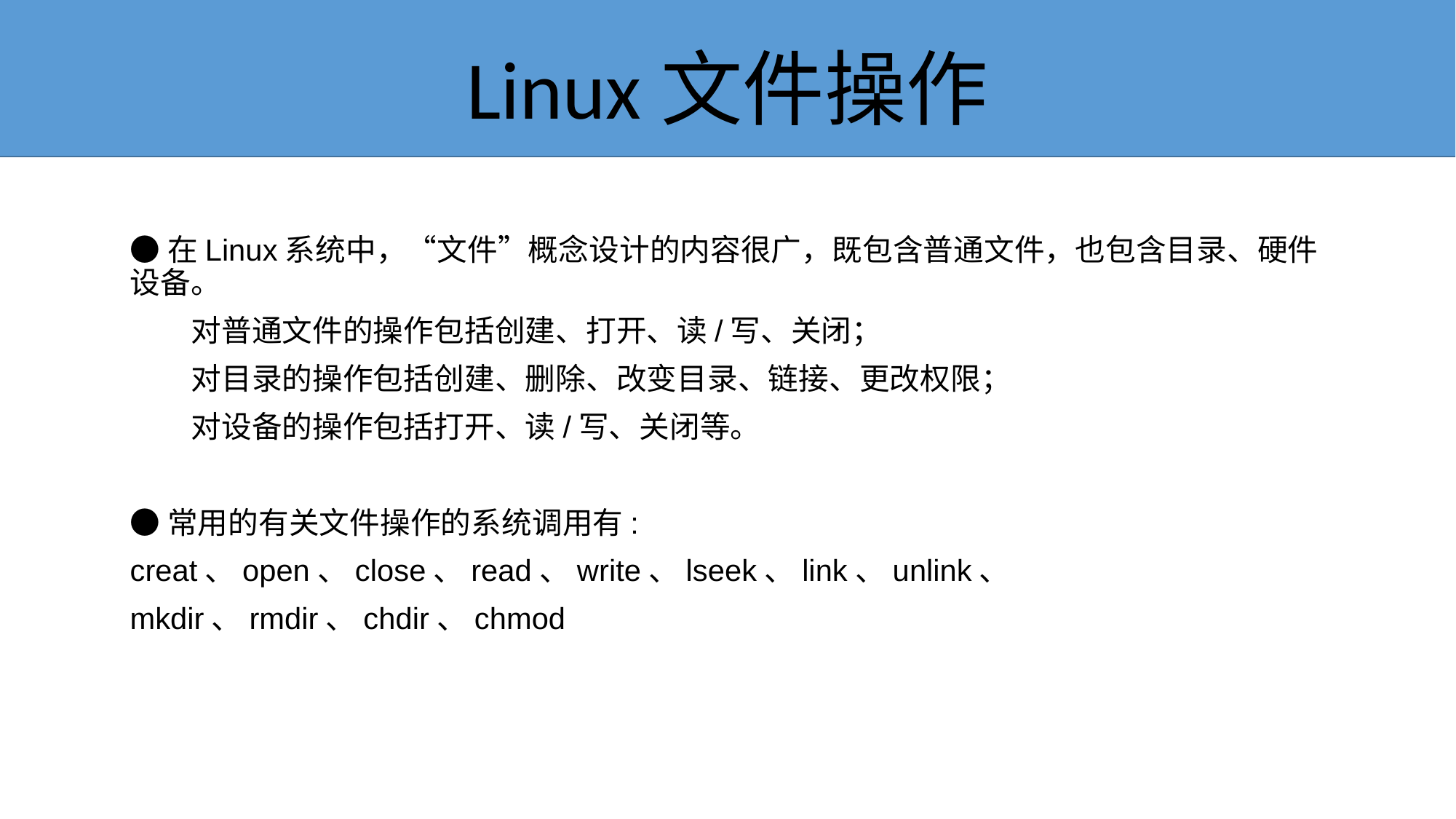

# Linux文件操作

●在Linux系统中，“文件”概念设计的内容很广，既包含普通文件，也包含目录、硬件设备。
        对普通文件的操作包括创建、打开、读/写、关闭；
        对目录的操作包括创建、删除、改变目录、链接、更改权限；
        对设备的操作包括打开、读/写、关闭等。

●常用的有关文件操作的系统调用有:
creat、open、close、read、write、lseek、link、unlink、
mkdir、rmdir、chdir、chmod